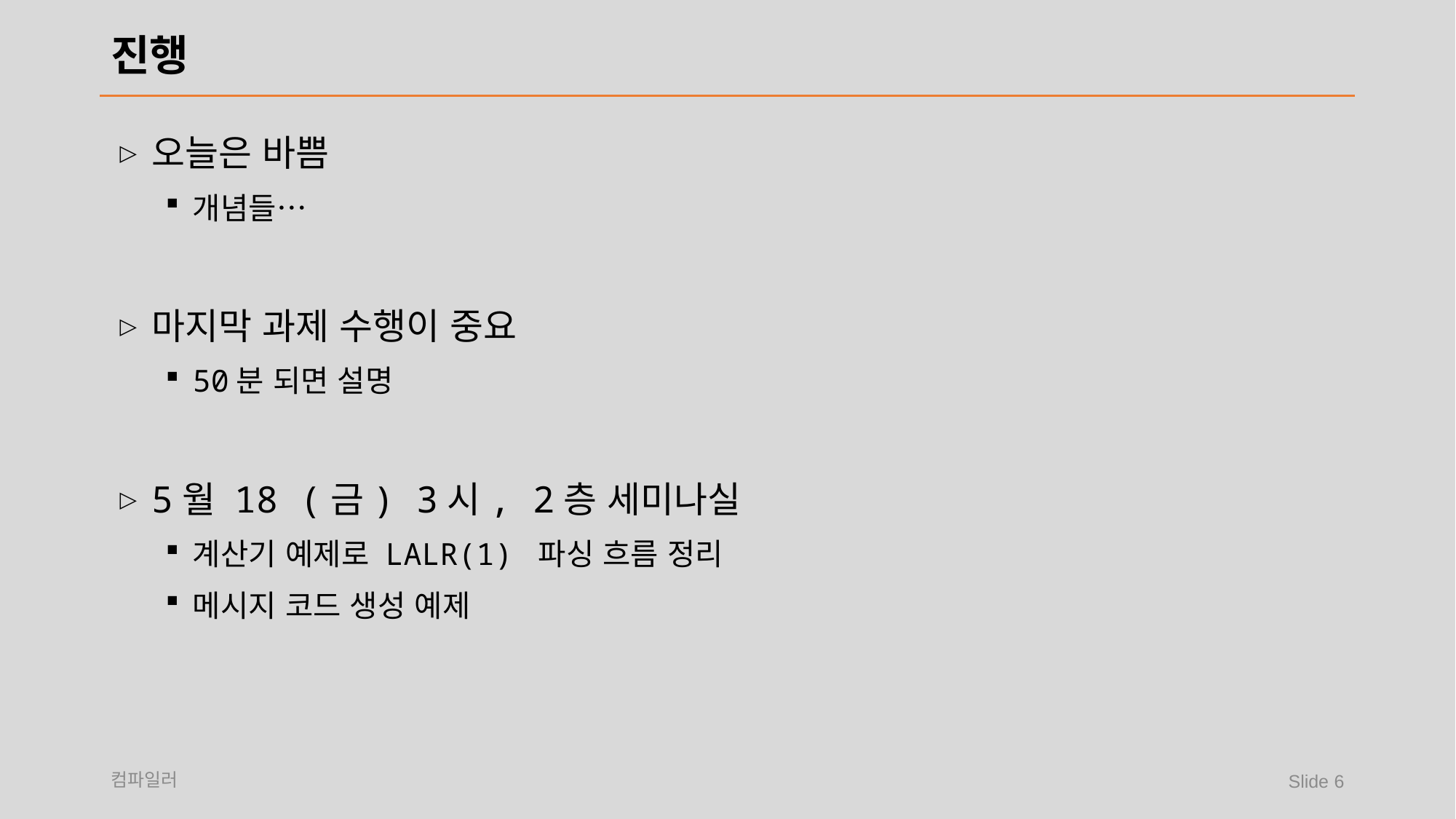

# 진행
오늘은 바쁨
개념들…

마지막 과제 수행이 중요
50분 되면 설명

5월 18 (금) 3시, 2층 세미나실
계산기 예제로 LALR(1) 파싱 흐름 정리
메시지 코드 생성 예제

컴파일러
Slide 6